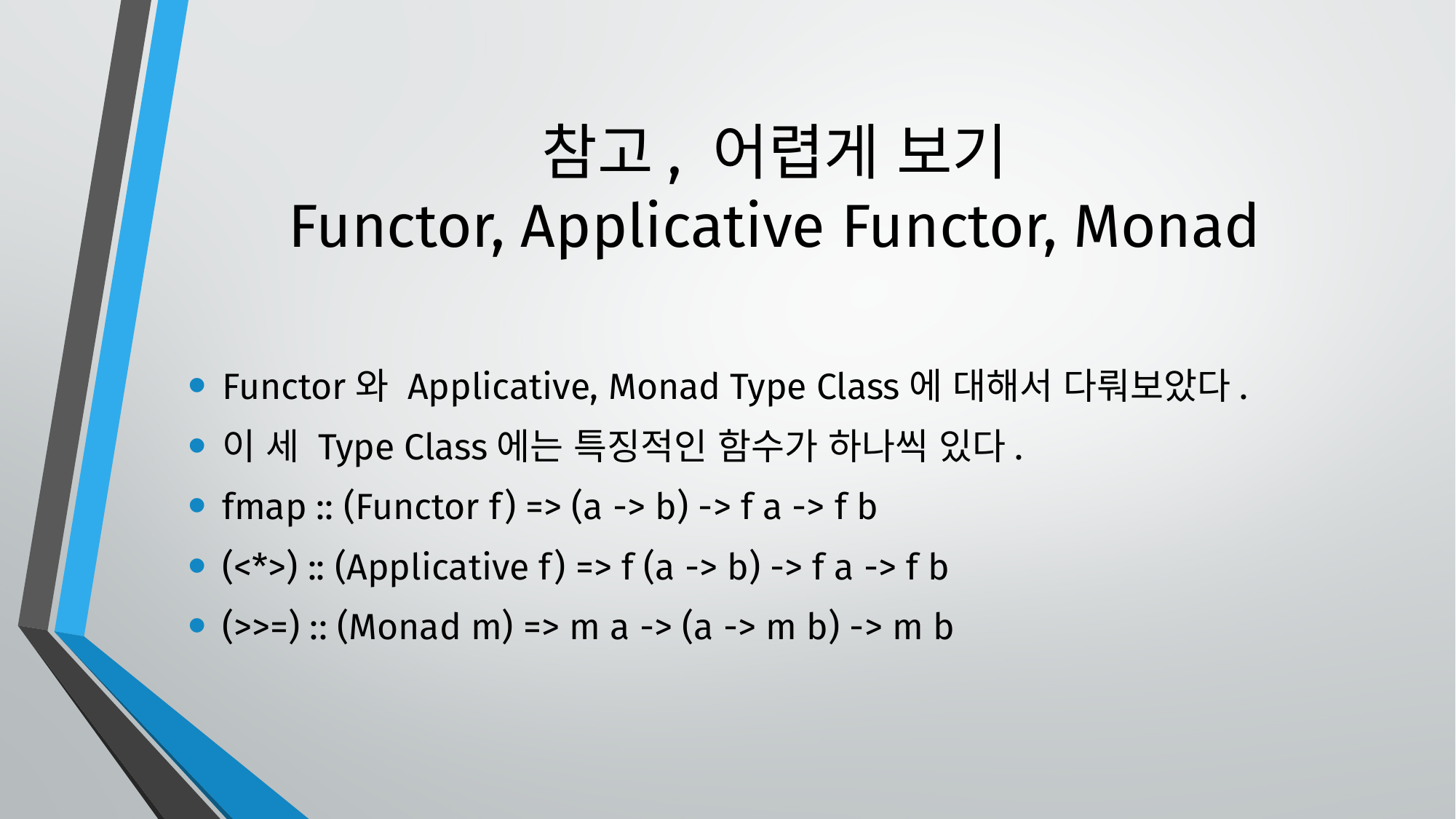

# 참고, 어렵게 보기 Functor, Applicative Functor, Monad
Functor와 Applicative, Monad Type Class에 대해서 다뤄보았다.
이 세 Type Class에는 특징적인 함수가 하나씩 있다.
fmap :: (Functor f) => (a -> b) -> f a -> f b
(<*>) :: (Applicative f) => f (a -> b) -> f a -> f b
(>>=) :: (Monad m) => m a -> (a -> m b) -> m b